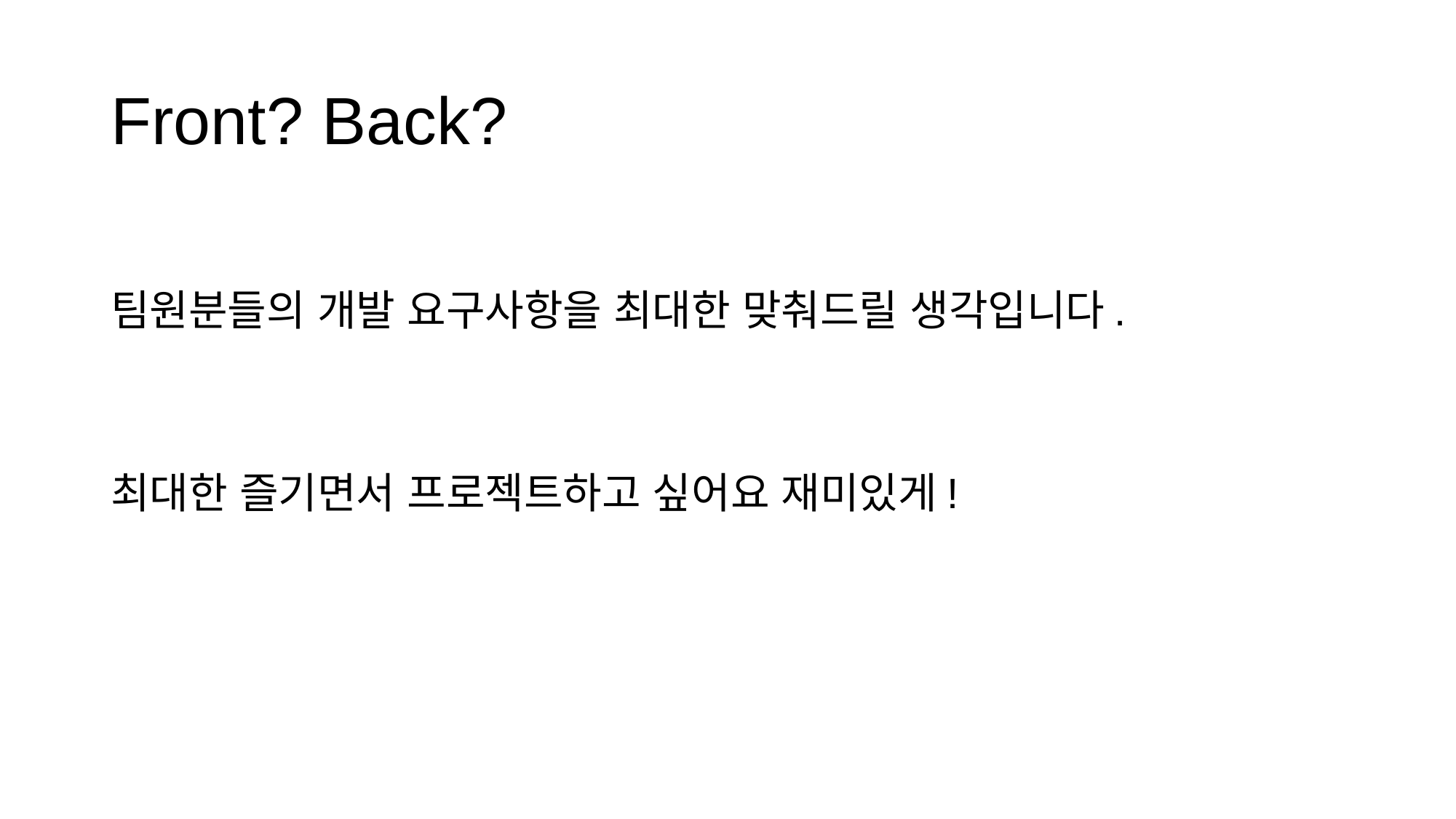

# Front? Back?

팀원분들의 개발 요구사항을 최대한 맞춰드릴 생각입니다.

최대한 즐기면서 프로젝트하고 싶어요 재미있게!